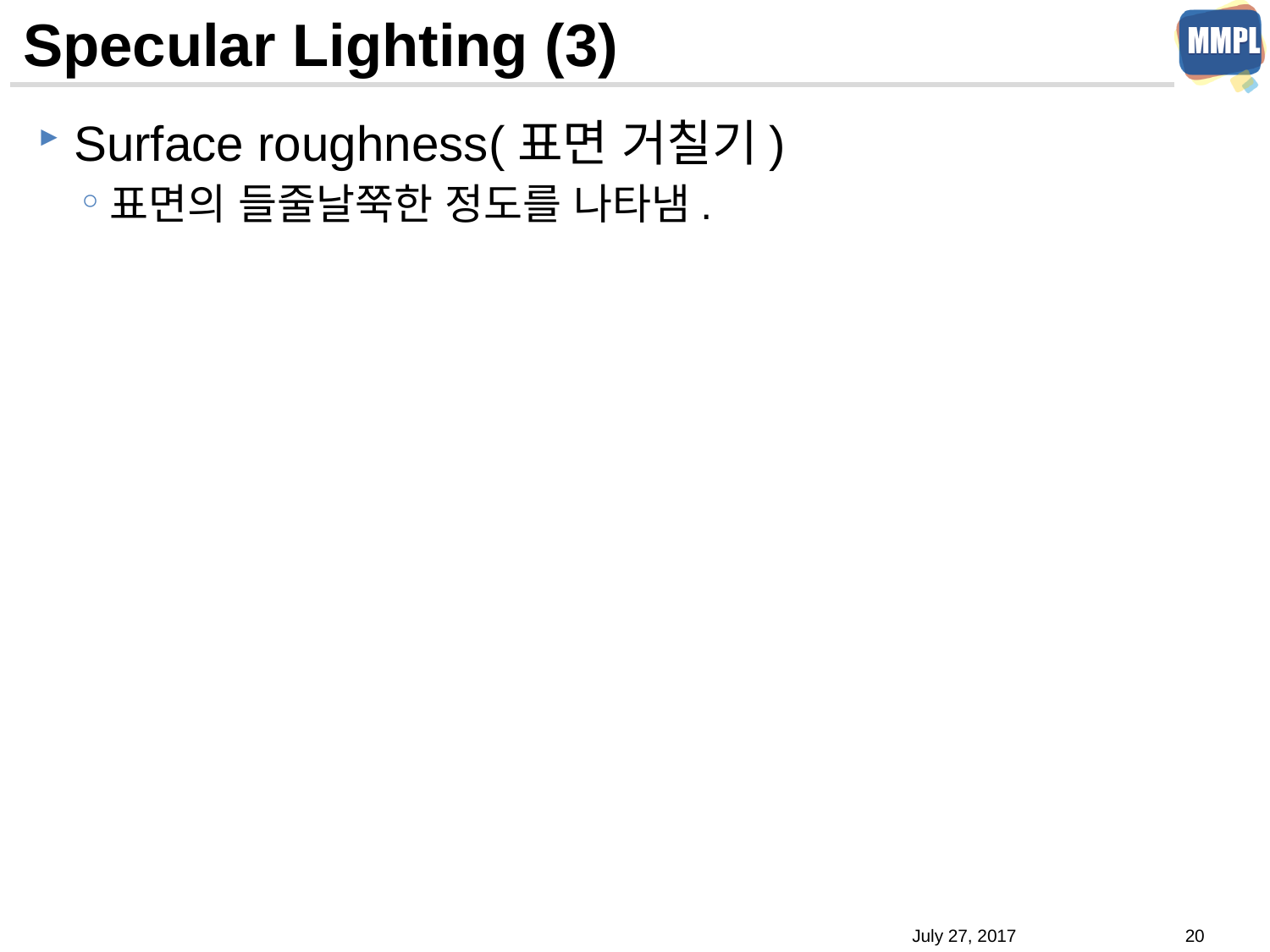

# Specular Lighting (3)
Surface roughness(표면 거칠기)
표면의 들줄날쭉한 정도를 나타냄.

July 27, 2017
20